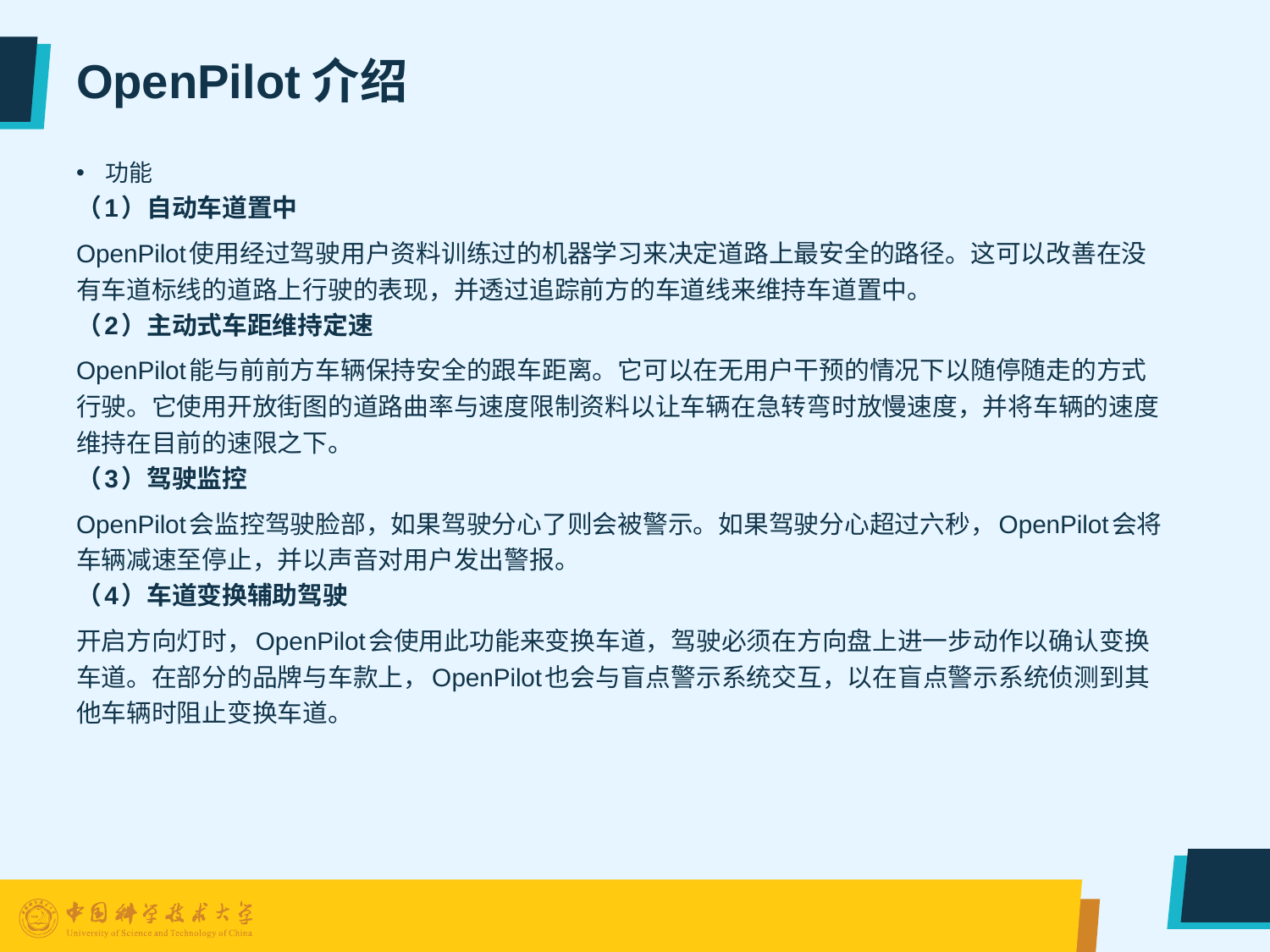

# OpenPilot介绍
功能
（1）自动车道置中
OpenPilot使用经过驾驶用户资料训练过的机器学习来决定道路上最安全的路径。这可以改善在没有车道标线的道路上行驶的表现，并透过追踪前方的车道线来维持车道置中。
（2）主动式车距维持定速
OpenPilot能与前前方车辆保持安全的跟车距离。它可以在无用户干预的情况下以随停随走的方式行驶。它使用开放街图的道路曲率与速度限制资料以让车辆在急转弯时放慢速度，并将车辆的速度维持在目前的速限之下。
（3）驾驶监控
OpenPilot会监控驾驶脸部，如果驾驶分心了则会被警示。如果驾驶分心超过六秒，OpenPilot会将车辆减速至停止，并以声音对用户发出警报。
（4）车道变换辅助驾驶
开启方向灯时，OpenPilot会使用此功能来变换车道，驾驶必须在方向盘上进一步动作以确认变换车道。在部分的品牌与车款上，OpenPilot也会与盲点警示系统交互，以在盲点警示系统侦测到其他车辆时阻止变换车道。

15